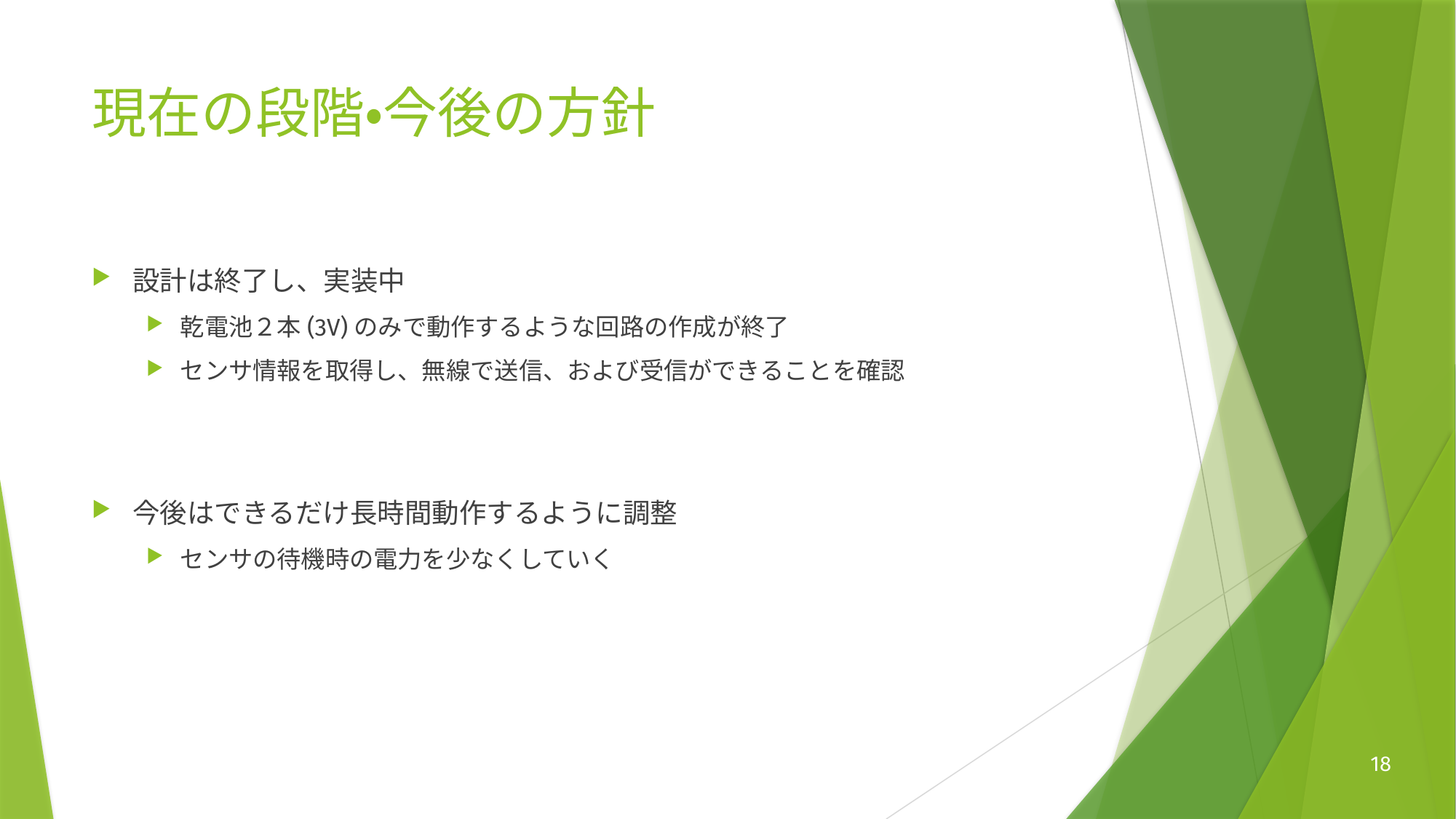

# 現在の段階・今後の方針
設計は終了し、実装中
乾電池２本(3V)のみで動作するような回路の作成が終了
センサ情報を取得し、無線で送信、および受信ができることを確認

今後はできるだけ長時間動作するように調整
センサの待機時の電力を少なくしていく

18